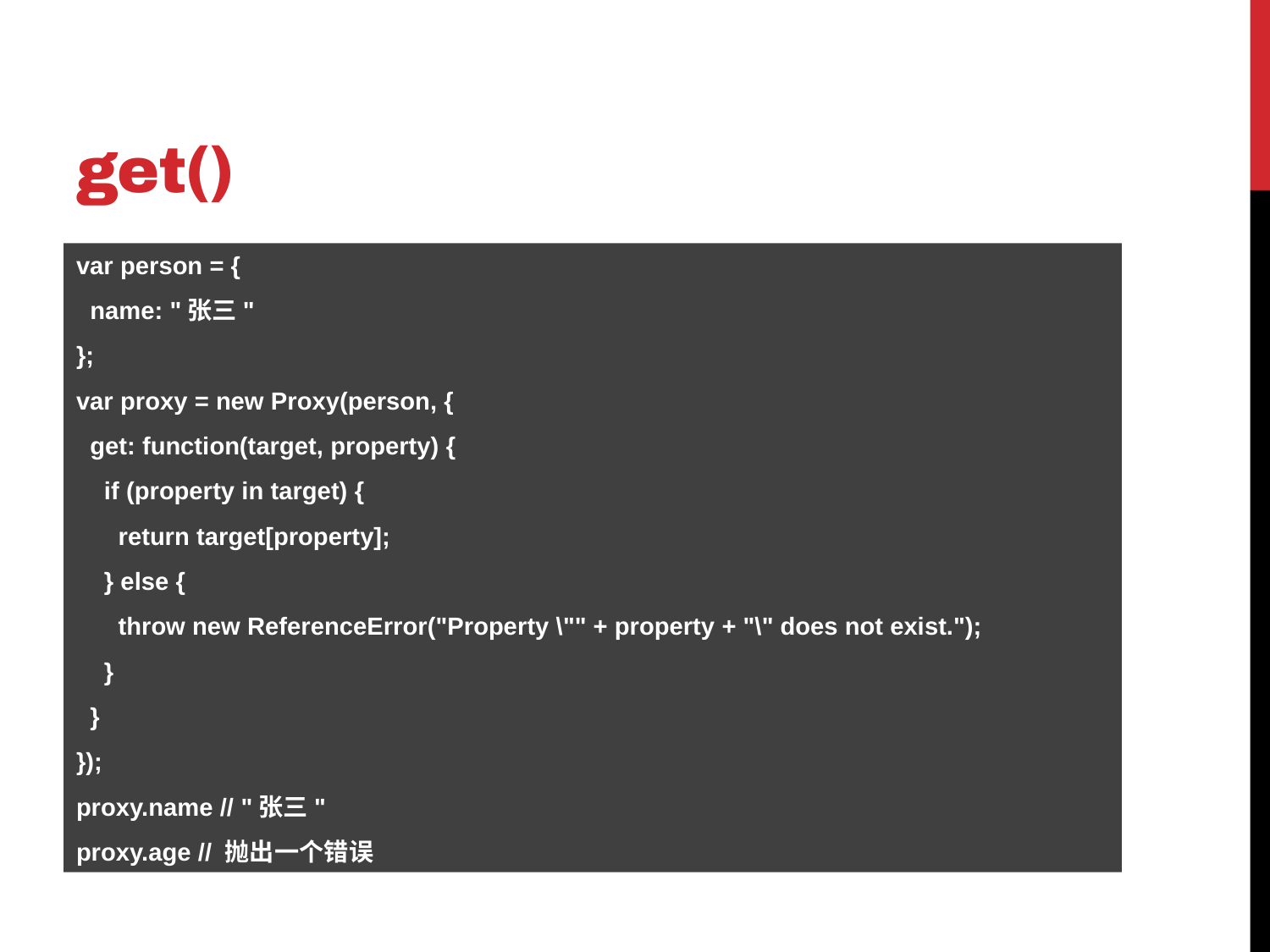

# get()
var person = {
  name: "张三"
};
var proxy = new Proxy(person, {
  get: function(target, property) {
    if (property in target) {
      return target[property];
    } else {
      throw new ReferenceError("Property \"" + property + "\" does not exist.");
    }
  }
});
proxy.name // "张三"
proxy.age // 抛出一个错误